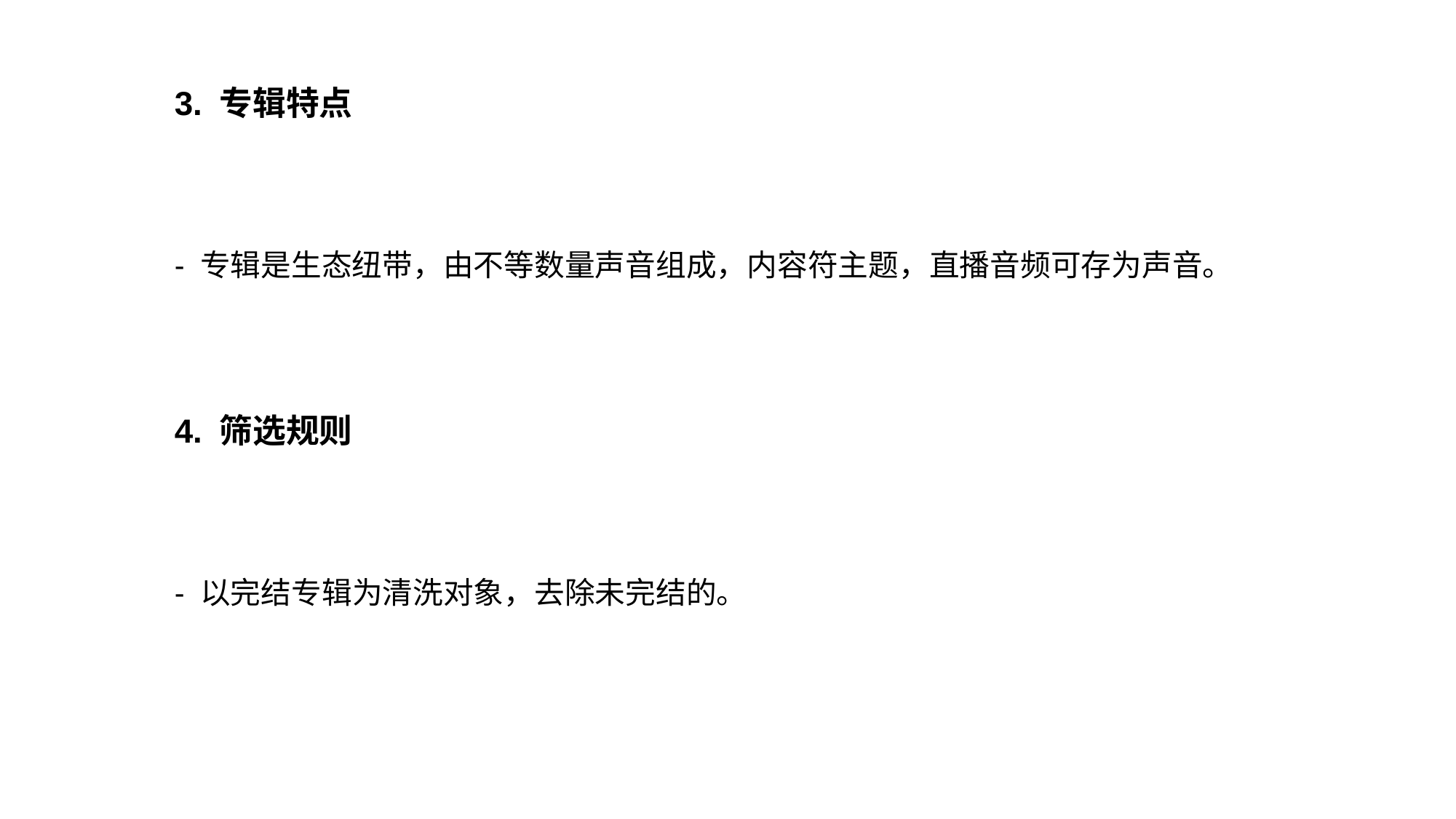

3. 专辑特点

- 专辑是生态纽带，由不等数量声音组成，内容符主题，直播音频可存为声音。
4. 筛选规则
- 以完结专辑为清洗对象，去除未完结的。